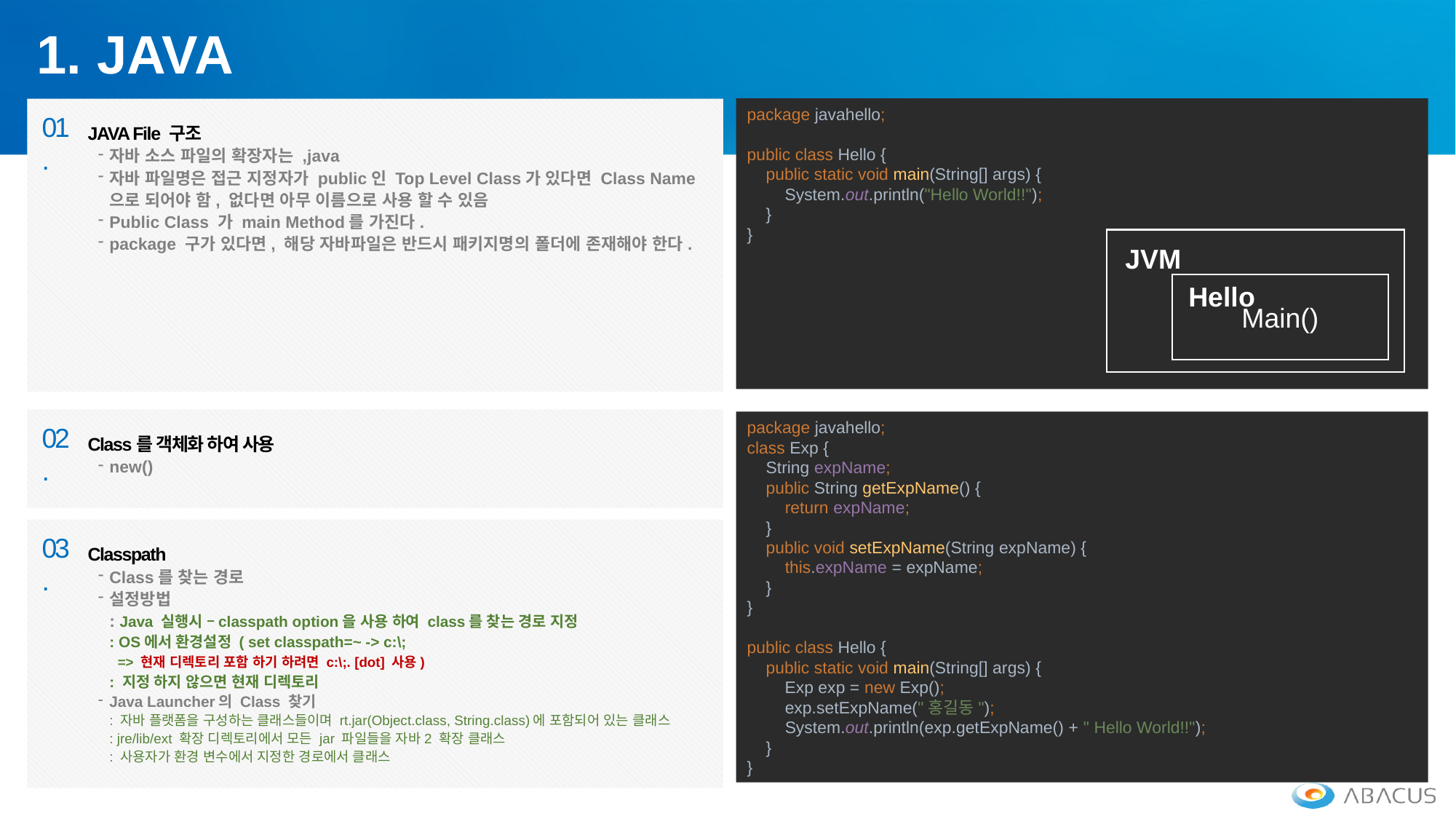

1. JAVA
package javahello;
public class Hello {
    public static void main(String[] args) {
        System.out.println("Hello World!!");
    }
}

01.
JAVA File 구조
자바 소스 파일의 확장자는 ,java
자바 파일명은 접근 지정자가 public인 Top Level Class가 있다면 Class Name으로 되어야 함, 없다면 아무 이름으로 사용 할 수 있음
Public Class 가 main Method를 가진다.
package 구가 있다면, 해당 자바파일은 반드시 패키지명의 폴더에 존재해야 한다.

JVM
Main()
Hello

02.
Class를 객체화 하여 사용
new()
package javahello;
class Exp {
    String expName;
    public String getExpName() {
        return expName;
    }
    public void setExpName(String expName) {
        this.expName = expName;
    }
}
public class Hello {
    public static void main(String[] args) {
        Exp exp = new Exp();
        exp.setExpName("홍길동");
        System.out.println(exp.getExpName() + " Hello World!!");
    }
}

03.
Classpath
Class를 찾는 경로
설정방법
: Java 실행시 –classpath option을 사용 하여 class를 찾는 경로 지정
: OS에서 환경설정 ( set classpath=~ -> c:\;
  => 현재 디렉토리 포함 하기 하려면 c:\;. [dot] 사용)
: 지정 하지 않으면 현재 디렉토리
Java Launcher의 Class 찾기
: 자바 플랫폼을 구성하는 클래스들이며 rt.jar(Object.class, String.class)에 포함되어 있는 클래스
: jre/lib/ext 확장 디렉토리에서 모든 jar 파일들을 자바2 확장 클래스
: 사용자가 환경 변수에서 지정한 경로에서 클래스